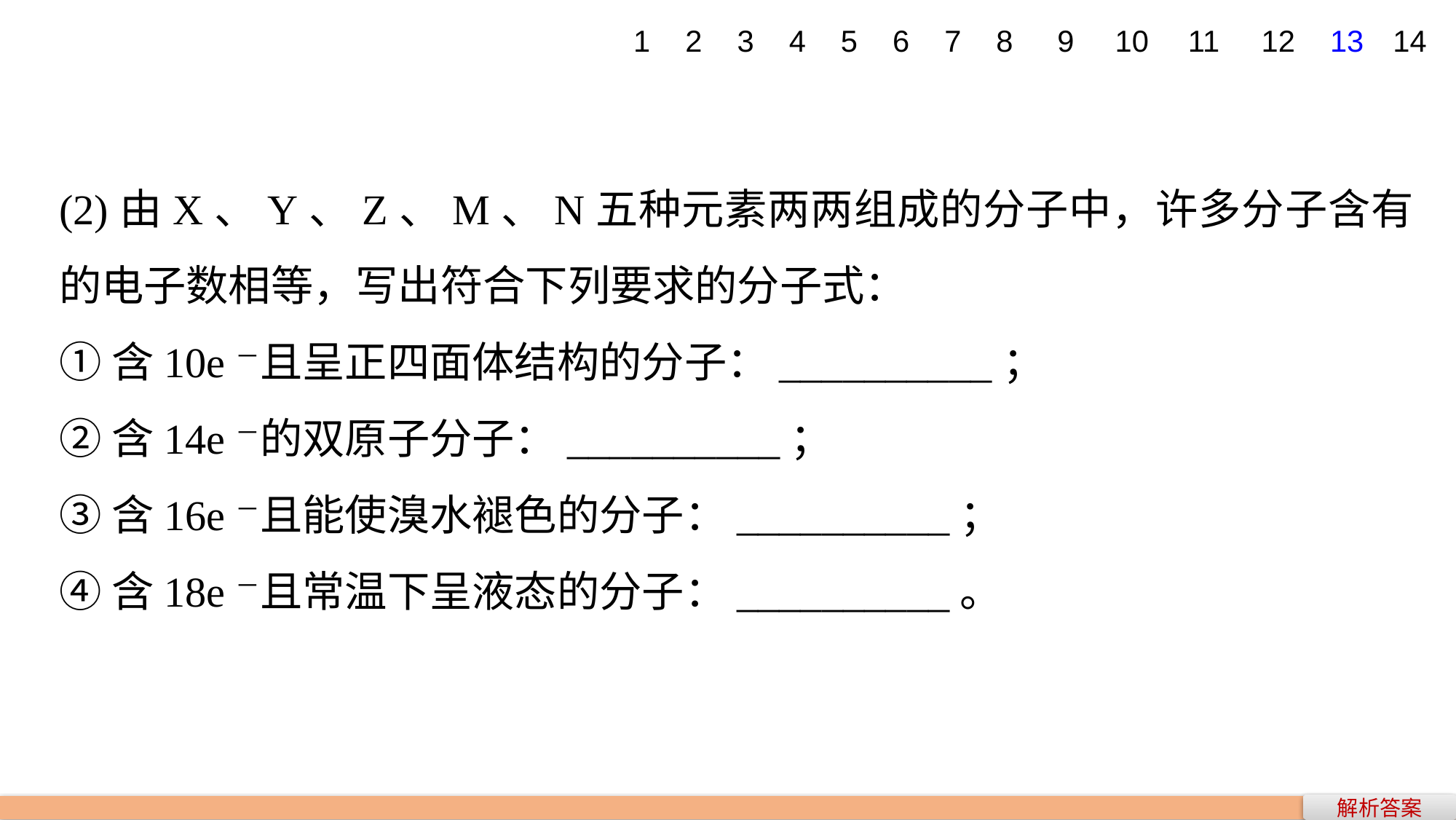

1
2
3
4
5
6
7
8
9
10
11
12
13
14
(2)由X、Y、Z、M、N五种元素两两组成的分子中，许多分子含有的电子数相等，写出符合下列要求的分子式：
①含10e－且呈正四面体结构的分子：__________；
②含14e－的双原子分子：__________；
③含16e－且能使溴水褪色的分子：__________；
④含18e－且常温下呈液态的分子：__________。
解析答案